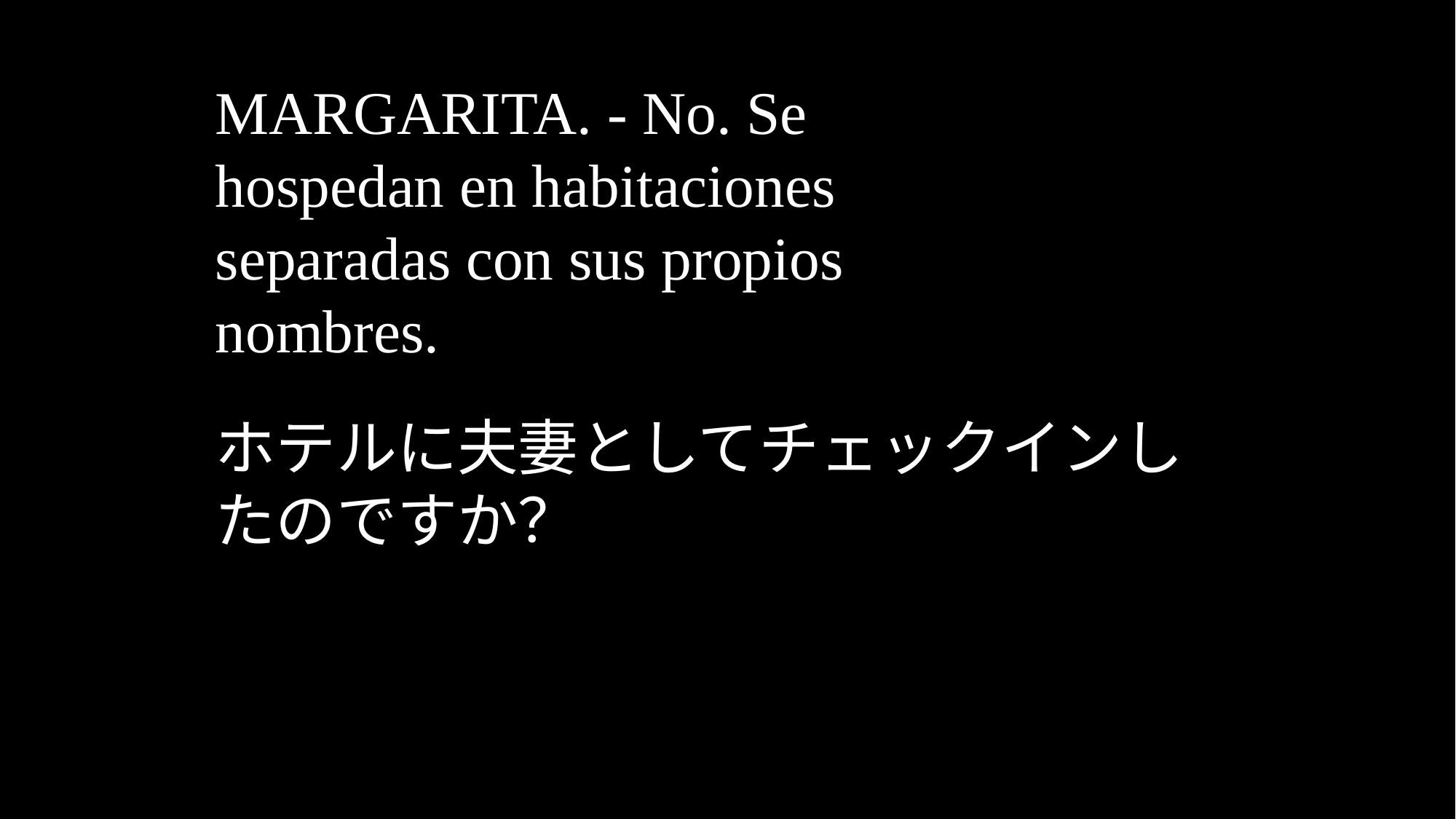

MARGARITA. - No. Se hospedan en habitaciones separadas con sus propios nombres.

ホテルに夫妻としてチェックインしたのですか？